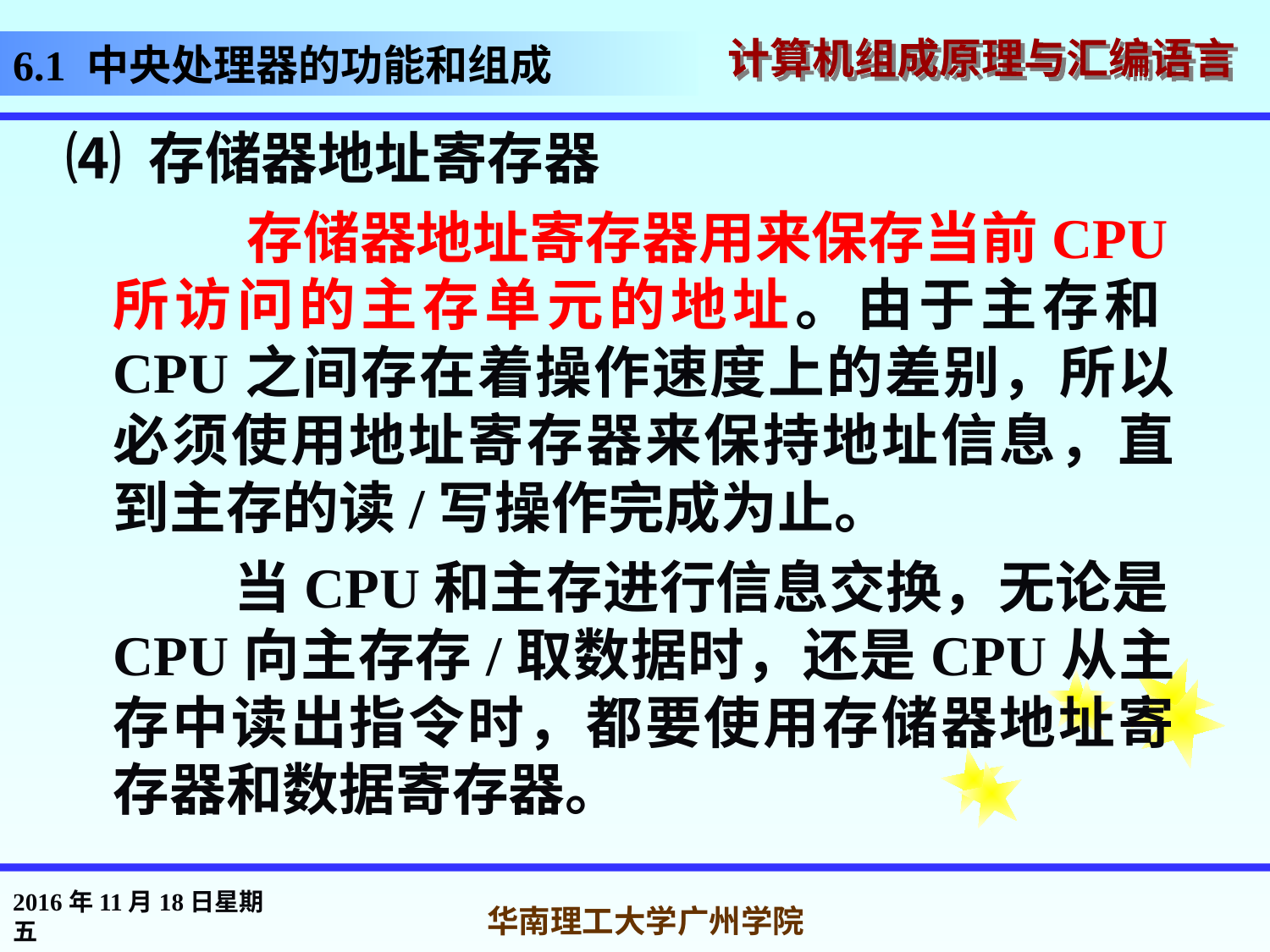

# 6.1 中央处理器的功能和组成
⑷ 存储器地址寄存器
             存储器地址寄存器用来保存当前CPU所访问的主存单元的地址。由于主存和CPU之间存在着操作速度上的差别，所以必须使用地址寄存器来保持地址信息，直到主存的读/写操作完成为止。
            当CPU和主存进行信息交换，无论是CPU向主存存/取数据时，还是CPU从主存中读出指令时，都要使用存储器地址寄存器和数据寄存器。
2016年11月18日星期五
华南理工大学广州学院